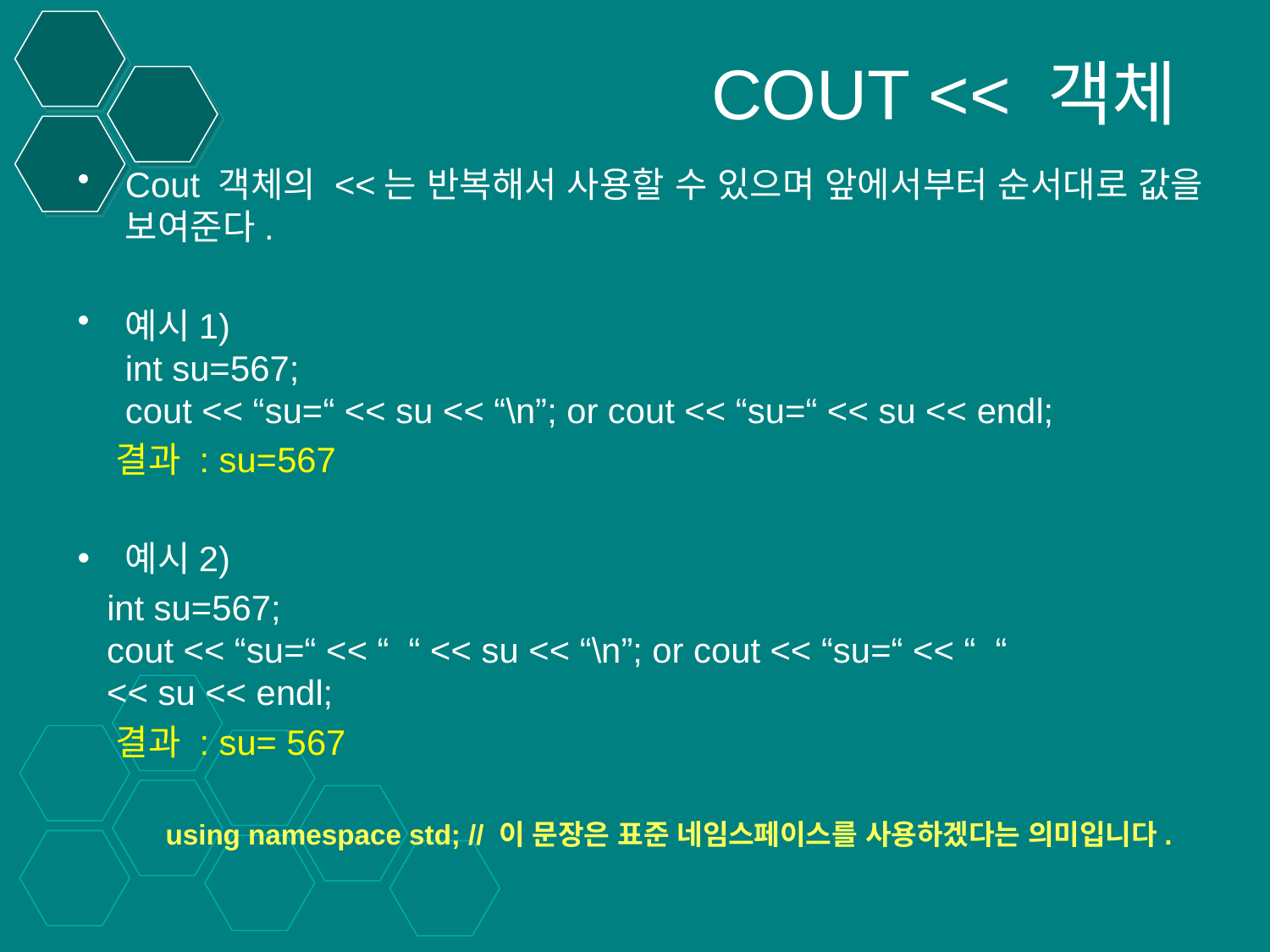

# COUT << 객체
Cout 객체의 <<는 반복해서 사용할 수 있으며 앞에서부터 순서대로 값을 보여준다.

예시1)
int su=567;
cout << “su=“ << su << “\n”; or cout << “su=“ << su << endl;
   결과 : su=567

예시2)
   int su=567;
   cout << “su=“ << “  “ << su << “\n”; or cout << “su=“ << “  “
   << su << endl;
   결과 : su= 567

using namespace std; // 이 문장은 표준 네임스페이스를 사용하겠다는 의미입니다.